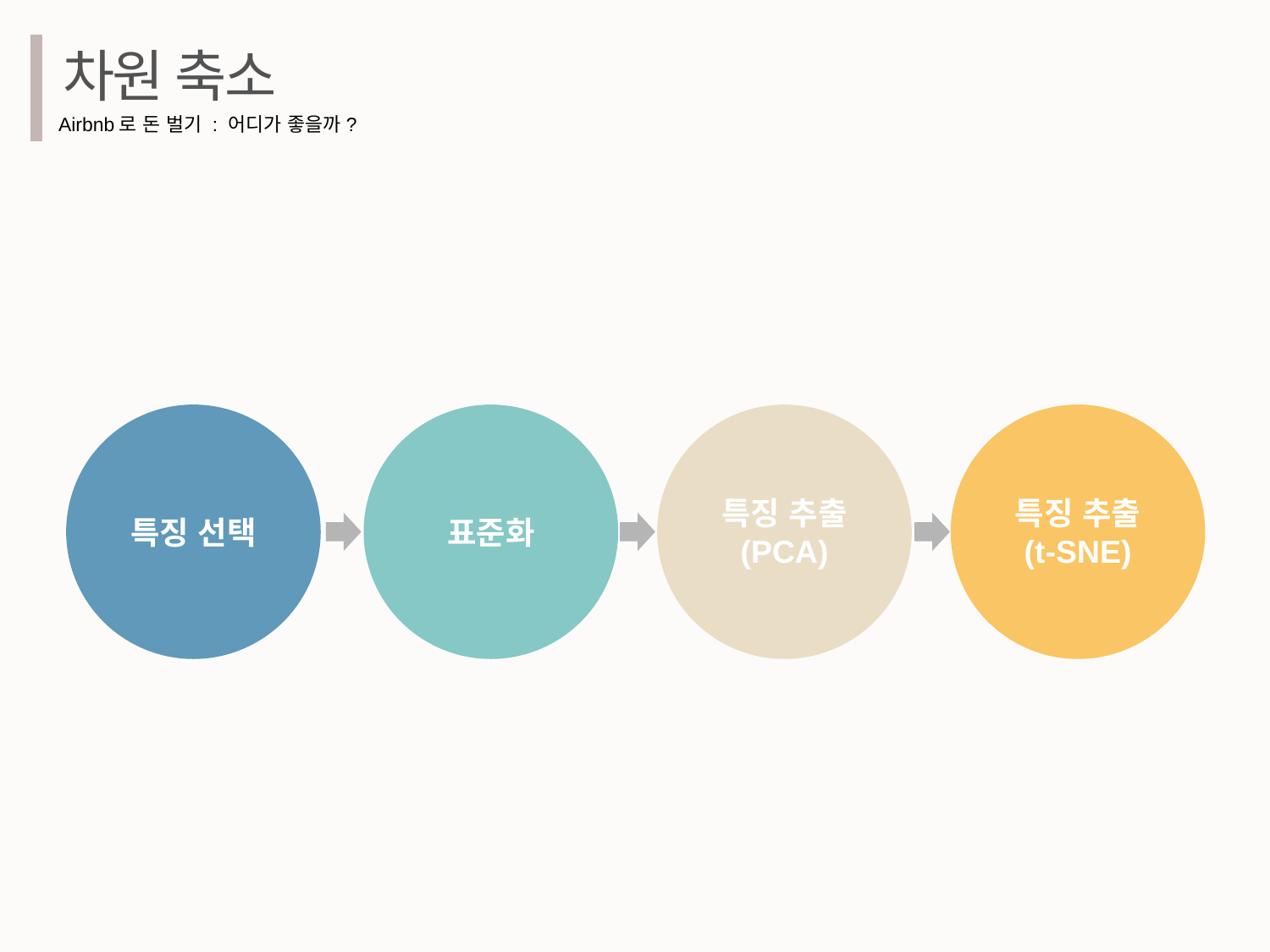

차원 축소
Airbnb로 돈 벌기 : 어디가 좋을까?

특징 선택
표준화
특징 추출
(PCA)
특징 추출
(t-SNE)